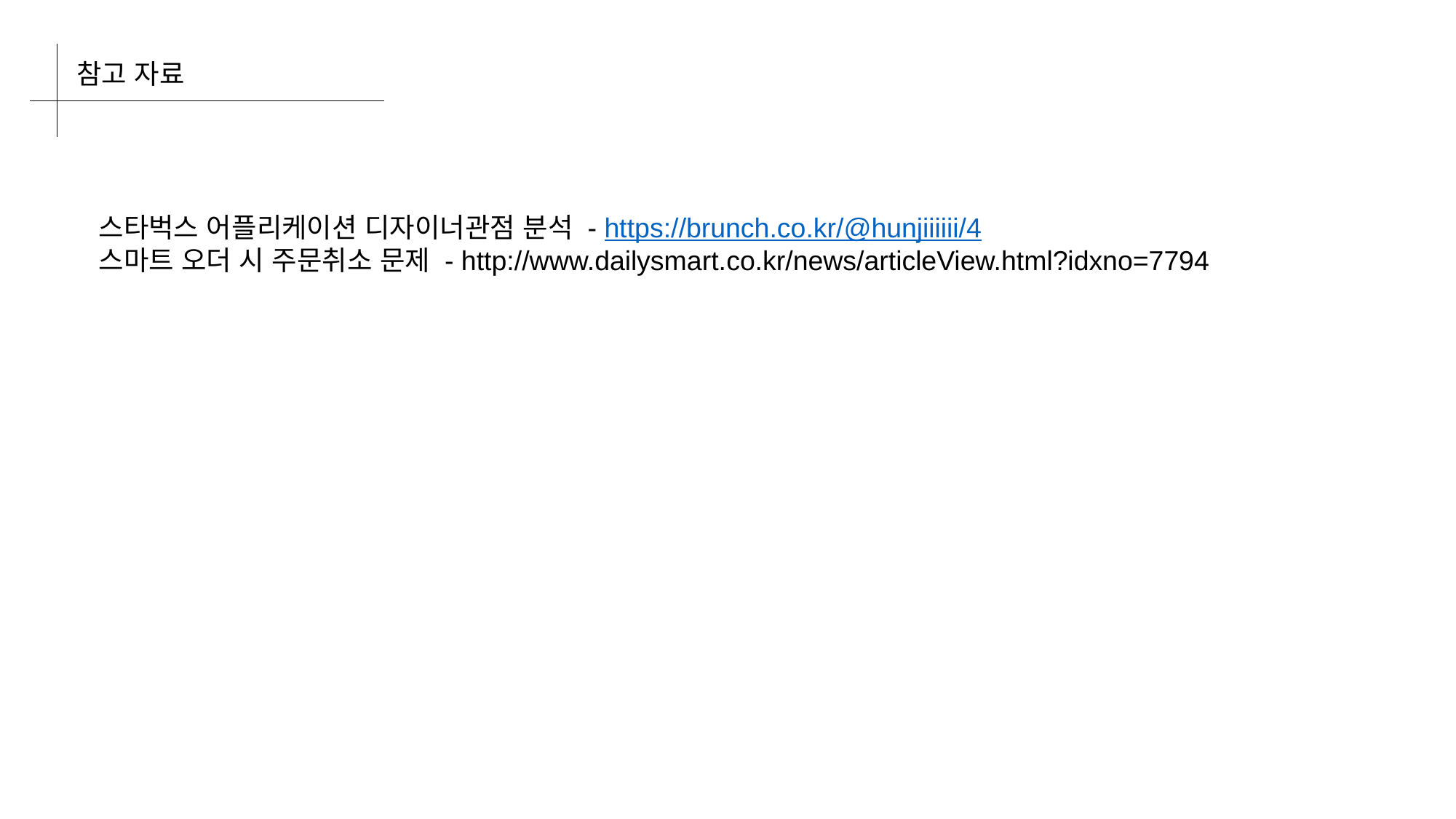

참고 자료
스타벅스 어플리케이션 디자이너관점 분석 - https://brunch.co.kr/@hunjiiiiii/4
스마트 오더 시 주문취소 문제 - http://www.dailysmart.co.kr/news/articleView.html?idxno=7794